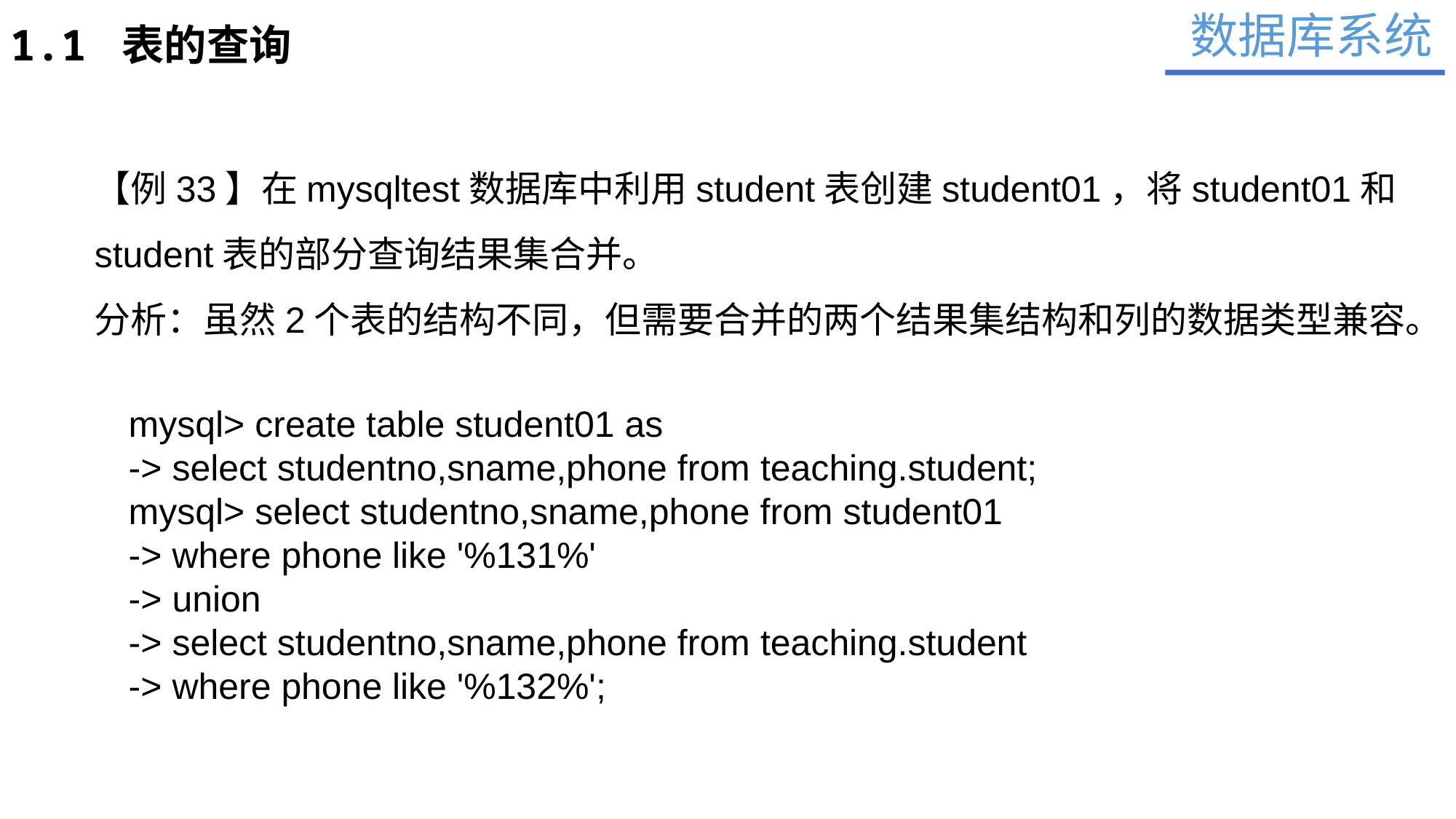

数据库系统
1.1 表的查询

【例33】在mysqltest数据库中利用student表创建student01，将student01和student表的部分查询结果集合并。
分析：虽然2个表的结构不同，但需要合并的两个结果集结构和列的数据类型兼容。
mysql> create table student01 as
-> select studentno,sname,phone from teaching.student;
mysql> select studentno,sname,phone from student01
-> where phone like '%131%'
-> union
-> select studentno,sname,phone from teaching.student
-> where phone like '%132%';